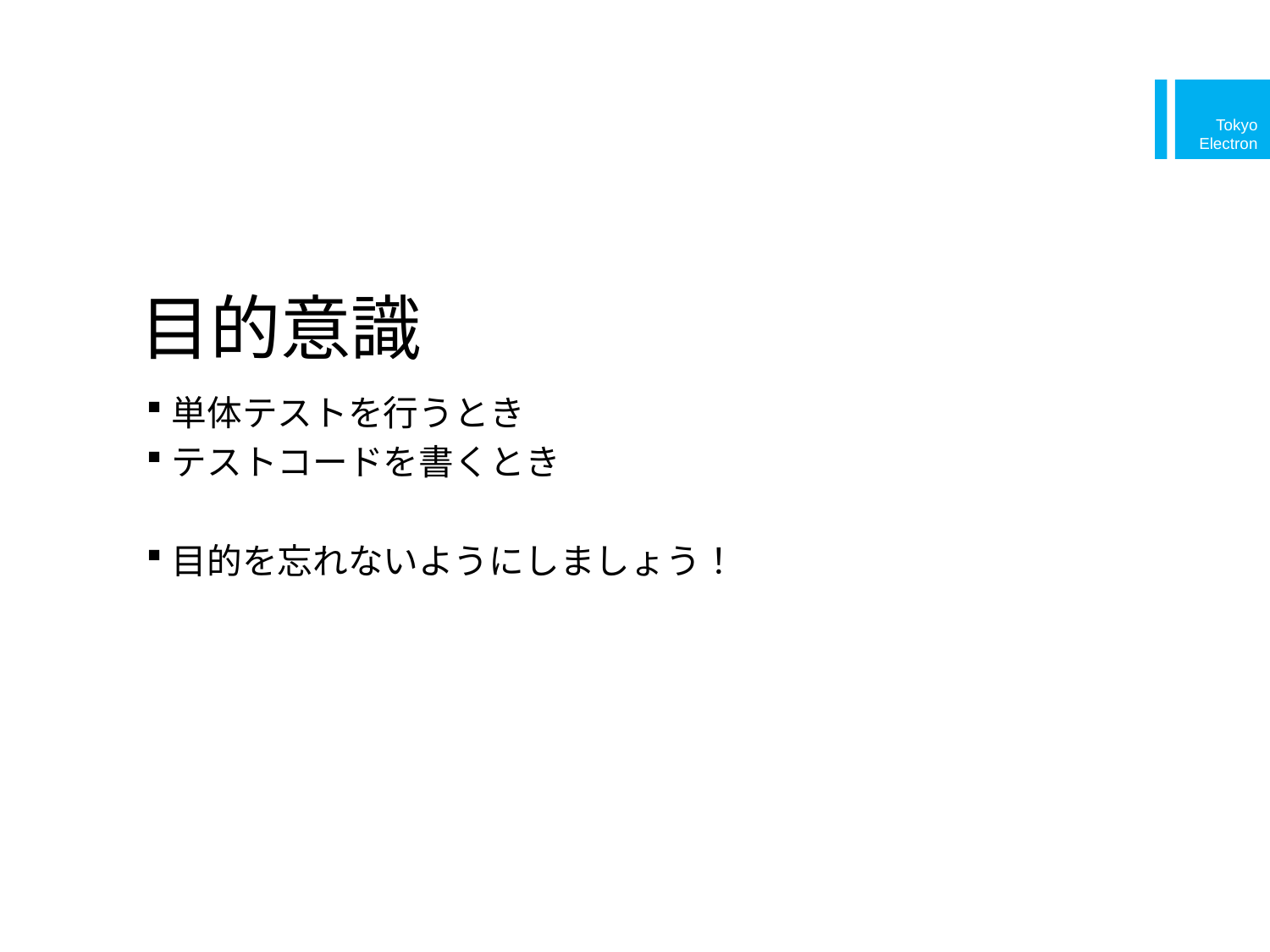

# 目的意識
単体テストを行うとき
テストコードを書くとき

目的を忘れないようにしましょう！